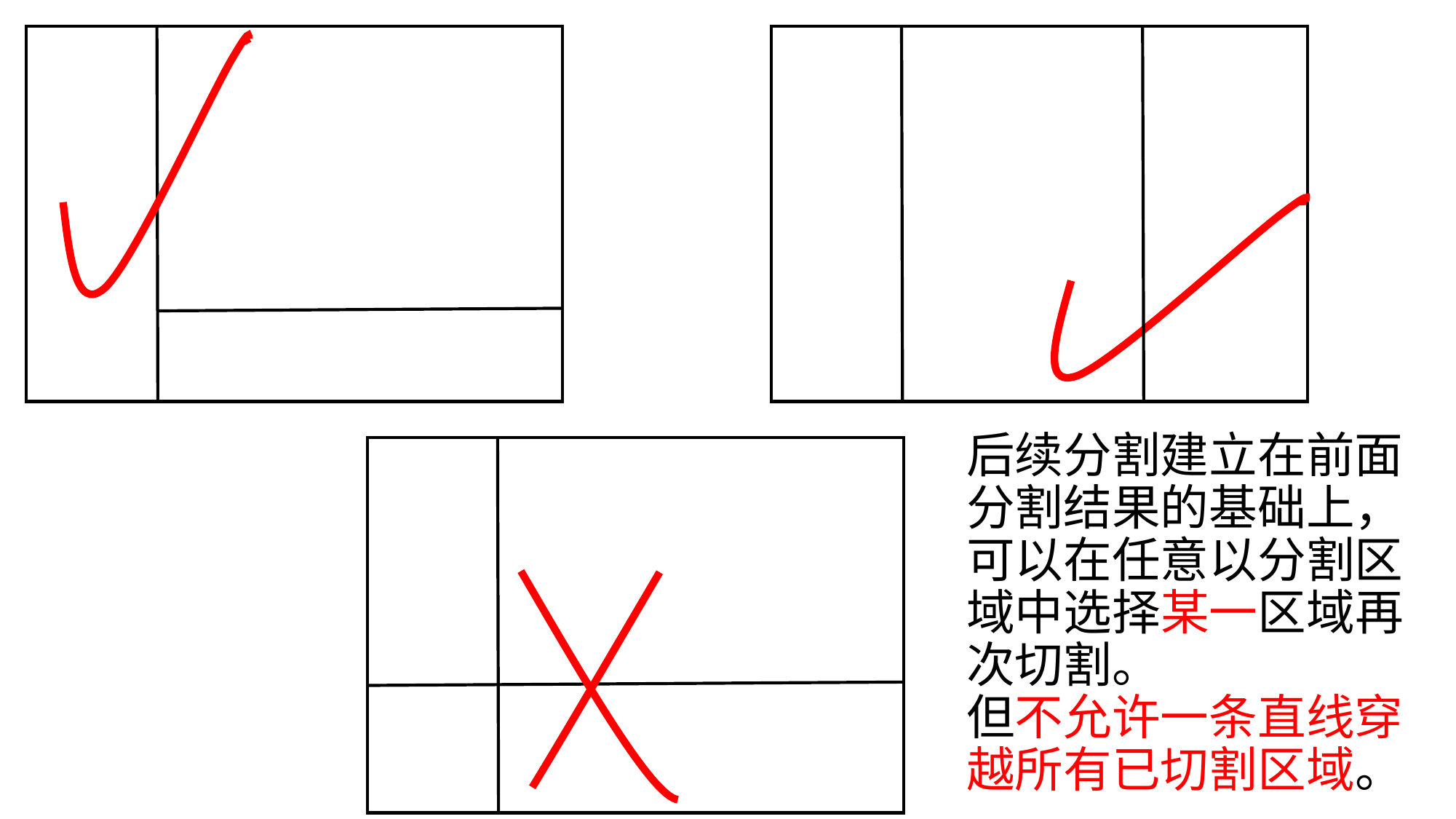

后续分割建立在前面分割结果的基础上，可以在任意以分割区域中选择某一区域再次切割。
但不允许一条直线穿越所有已切割区域。